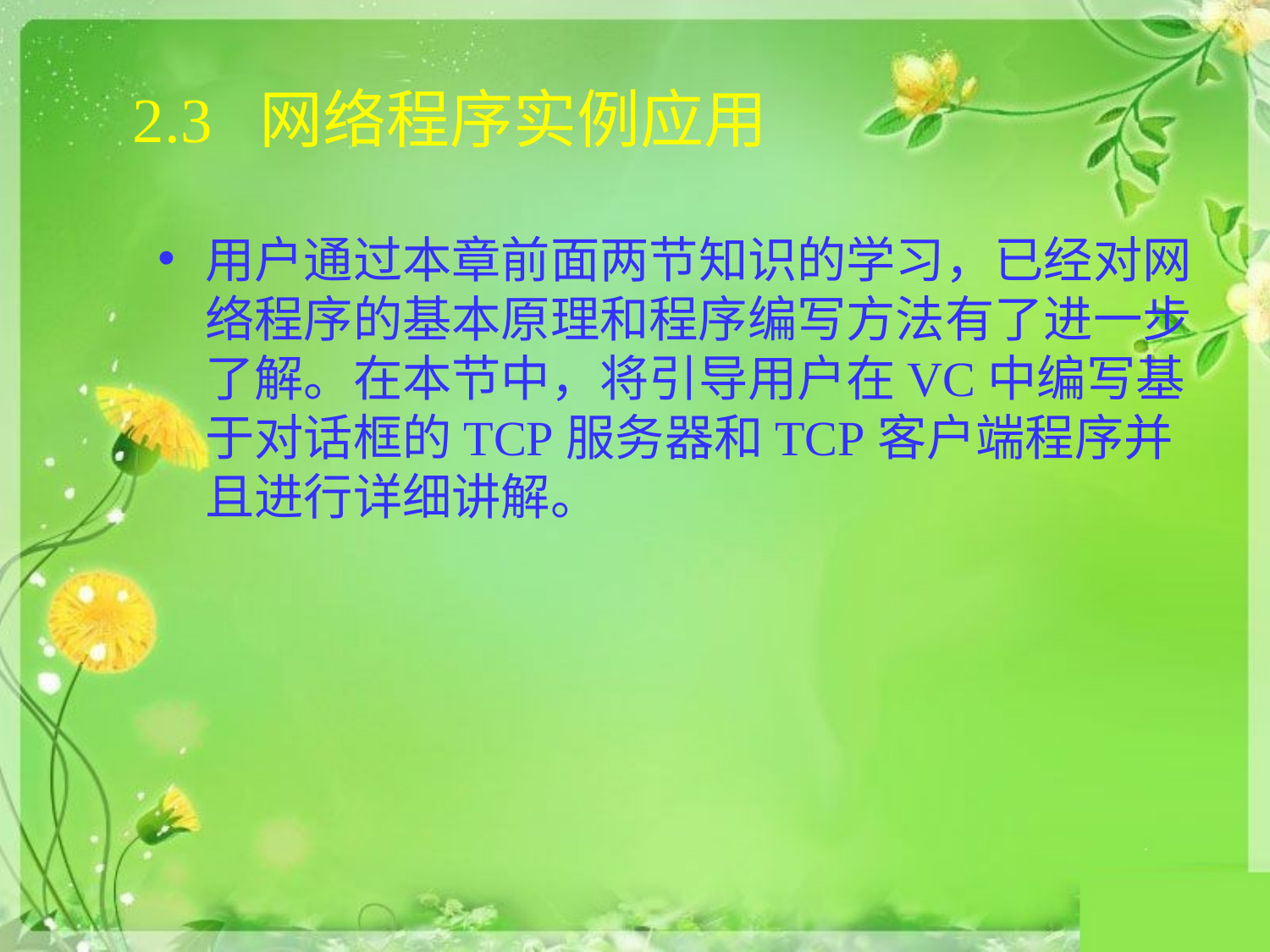

# 2.3  网络程序实例应用
用户通过本章前面两节知识的学习，已经对网络程序的基本原理和程序编写方法有了进一步了解。在本节中，将引导用户在VC中编写基于对话框的TCP服务器和TCP客户端程序并且进行详细讲解。